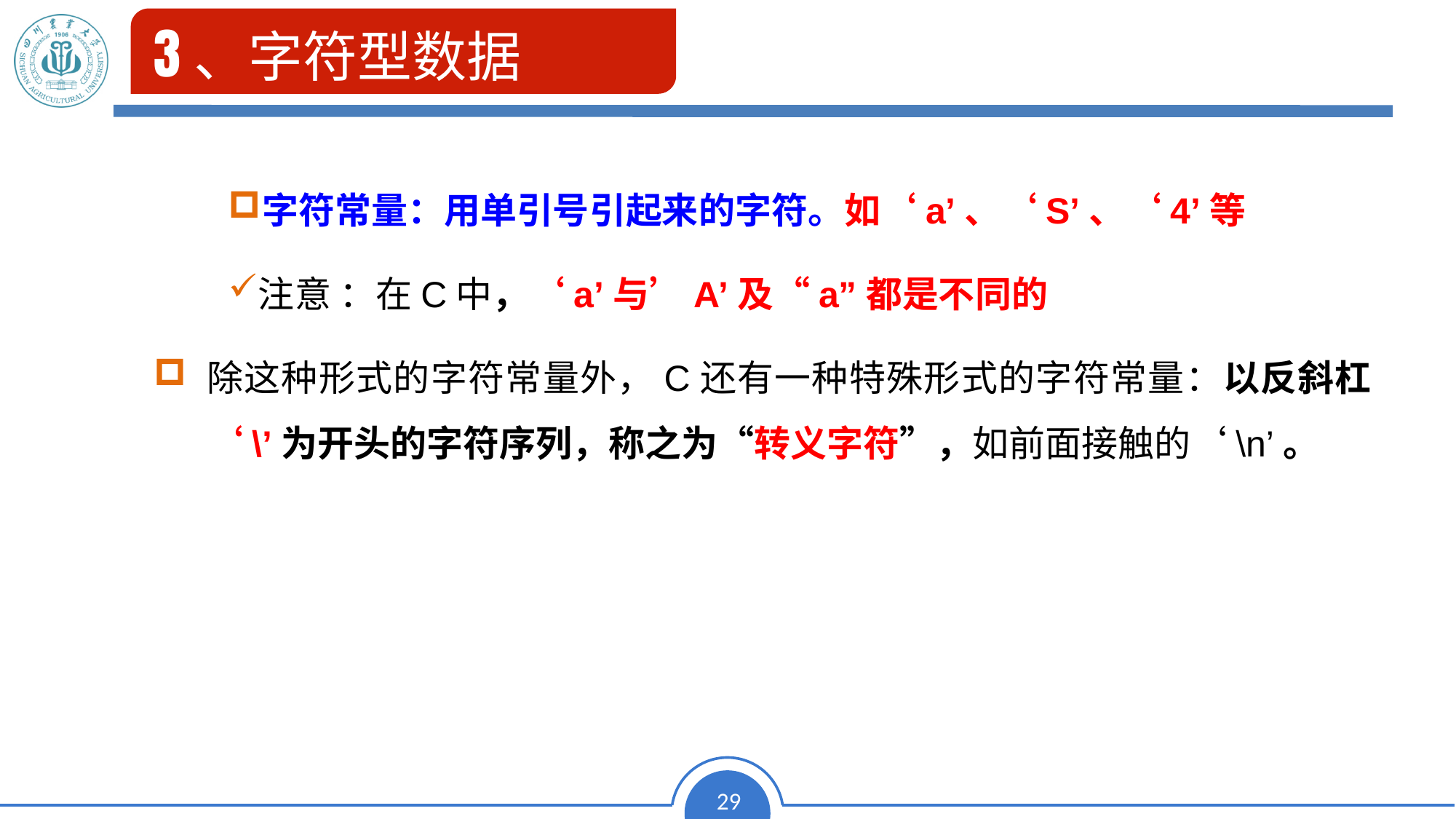

3、字符型数据
字符常量：用单引号引起来的字符。如‘a’、‘S’、‘4’等
注意 ：在C中，‘a’与’A’及“a”都是不同的
除这种形式的字符常量外，C还有一种特殊形式的字符常量：以反斜杠‘\’为开头的字符序列，称之为“转义字符”，如前面接触的‘\n’。